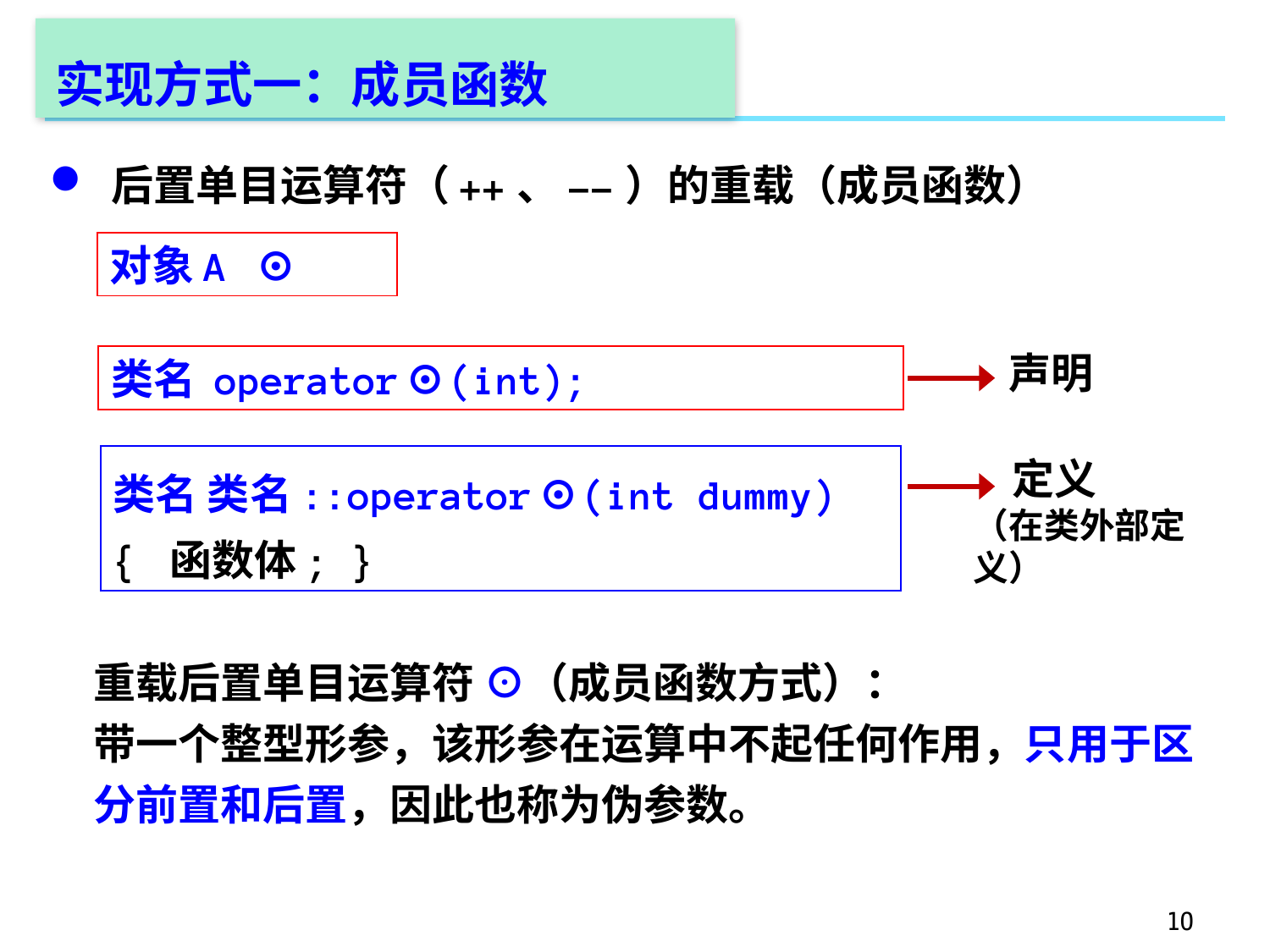

# 实现方式一：成员函数
 后置单目运算符（++、--）的重载（成员函数）
对象A ⊙
声明
类名 operator⊙(int);
类名 类名::operator⊙(int dummy)
{ 函数体; }
   定义
（在类外部定义）
重载后置单目运算符 ⊙（成员函数方式）：
带一个整型形参，该形参在运算中不起任何作用，只用于区分前置和后置，因此也称为伪参数。
10